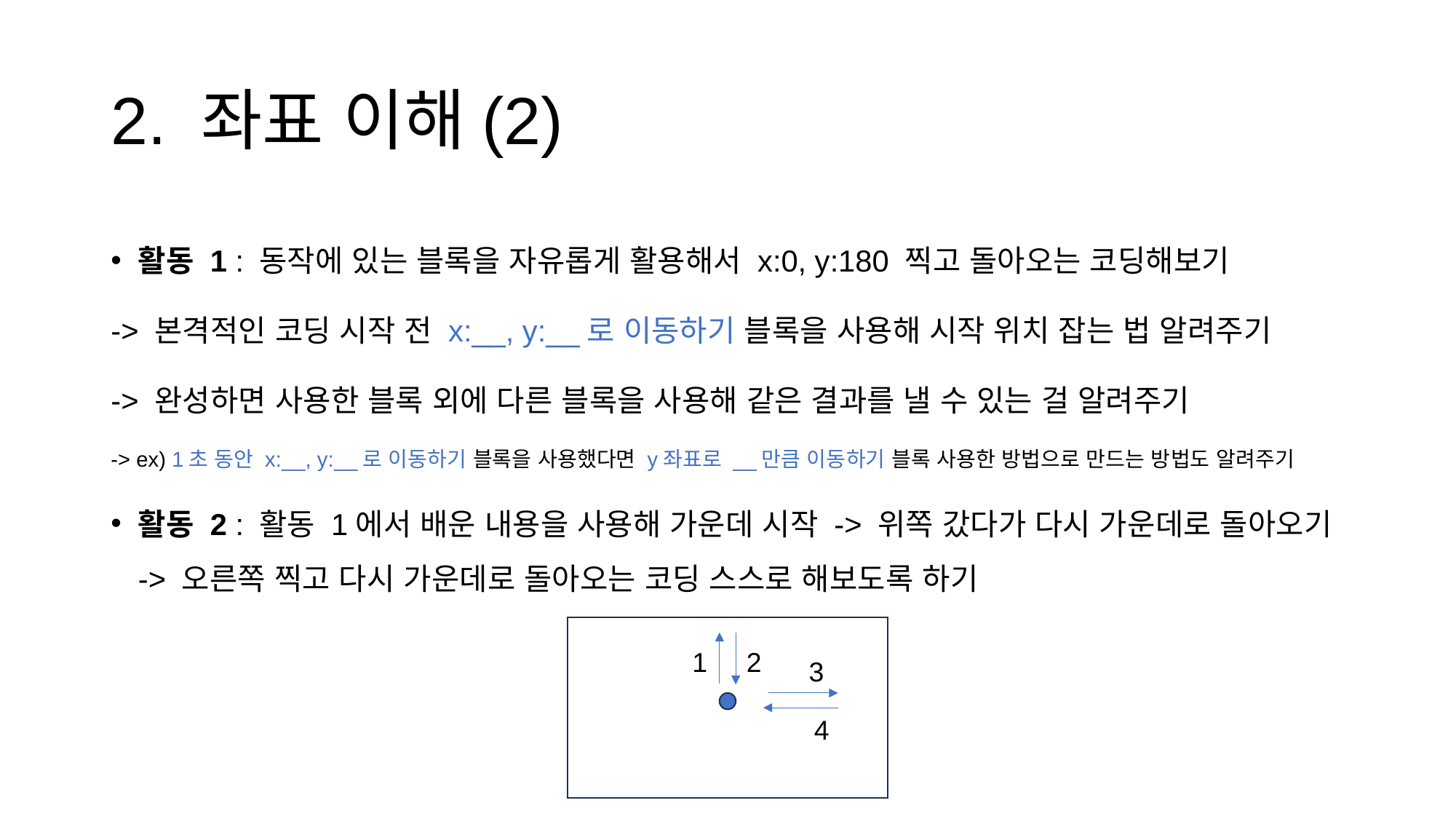

# 2. 좌표 이해(2)
활동 1 : 동작에 있는 블록을 자유롭게 활용해서 x:0, y:180 찍고 돌아오는 코딩해보기
-> 본격적인 코딩 시작 전 x:__, y:__로 이동하기 블록을 사용해 시작 위치 잡는 법 알려주기
-> 완성하면 사용한 블록 외에 다른 블록을 사용해 같은 결과를 낼 수 있는 걸 알려주기
-> ex) 1초 동안 x:__, y:__로 이동하기 블록을 사용했다면 y좌표로 __만큼 이동하기 블록 사용한 방법으로 만드는 방법도 알려주기
활동 2 : 활동 1에서 배운 내용을 사용해 가운데 시작 -> 위쪽 갔다가 다시 가운데로 돌아오기 -> 오른쪽 찍고 다시 가운데로 돌아오는 코딩 스스로 해보도록 하기

1
2
3
4